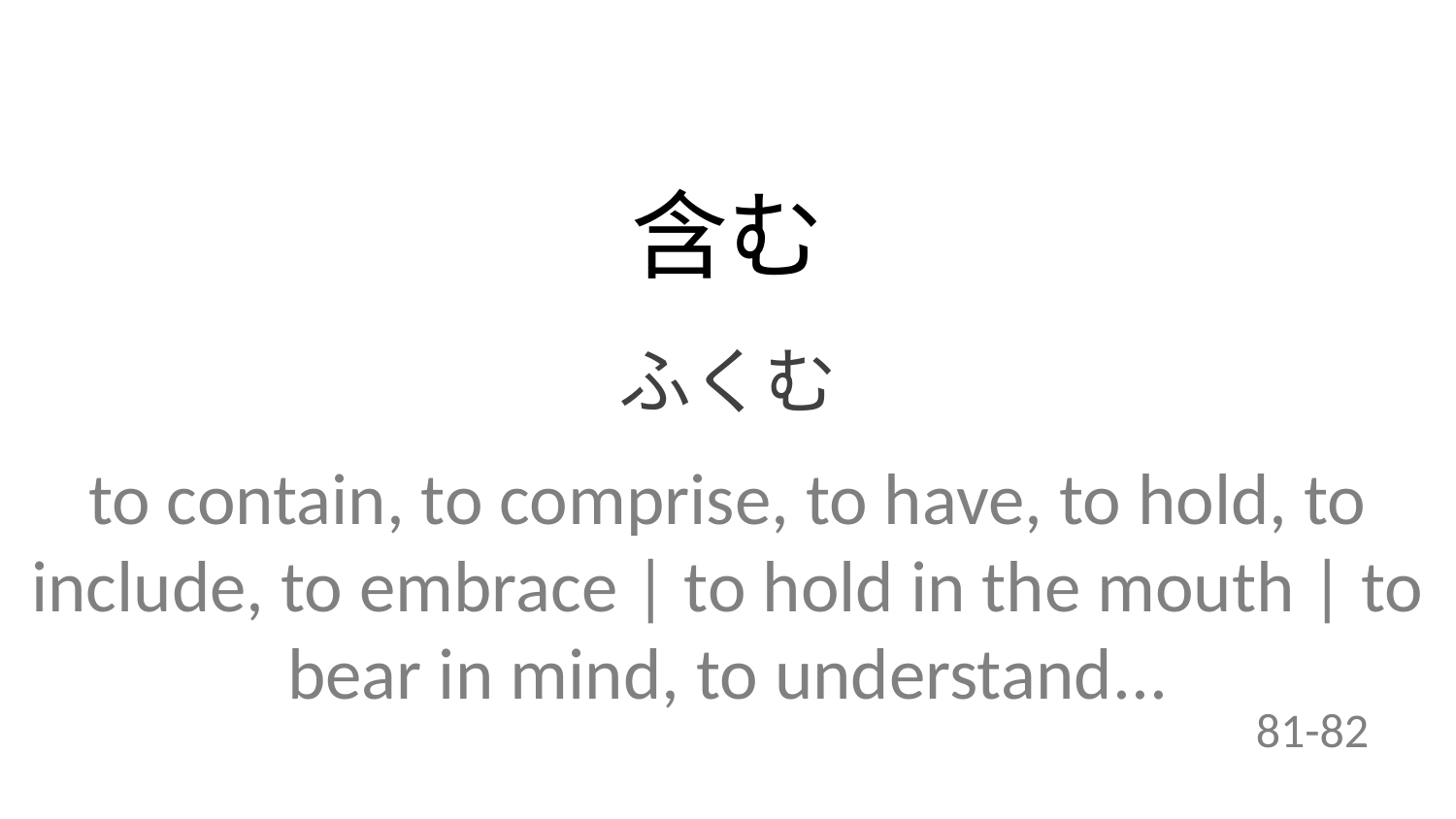

含む

ふくむ
to contain, to comprise, to have, to hold, to include, to embrace | to hold in the mouth | to bear in mind, to understand...
81-82